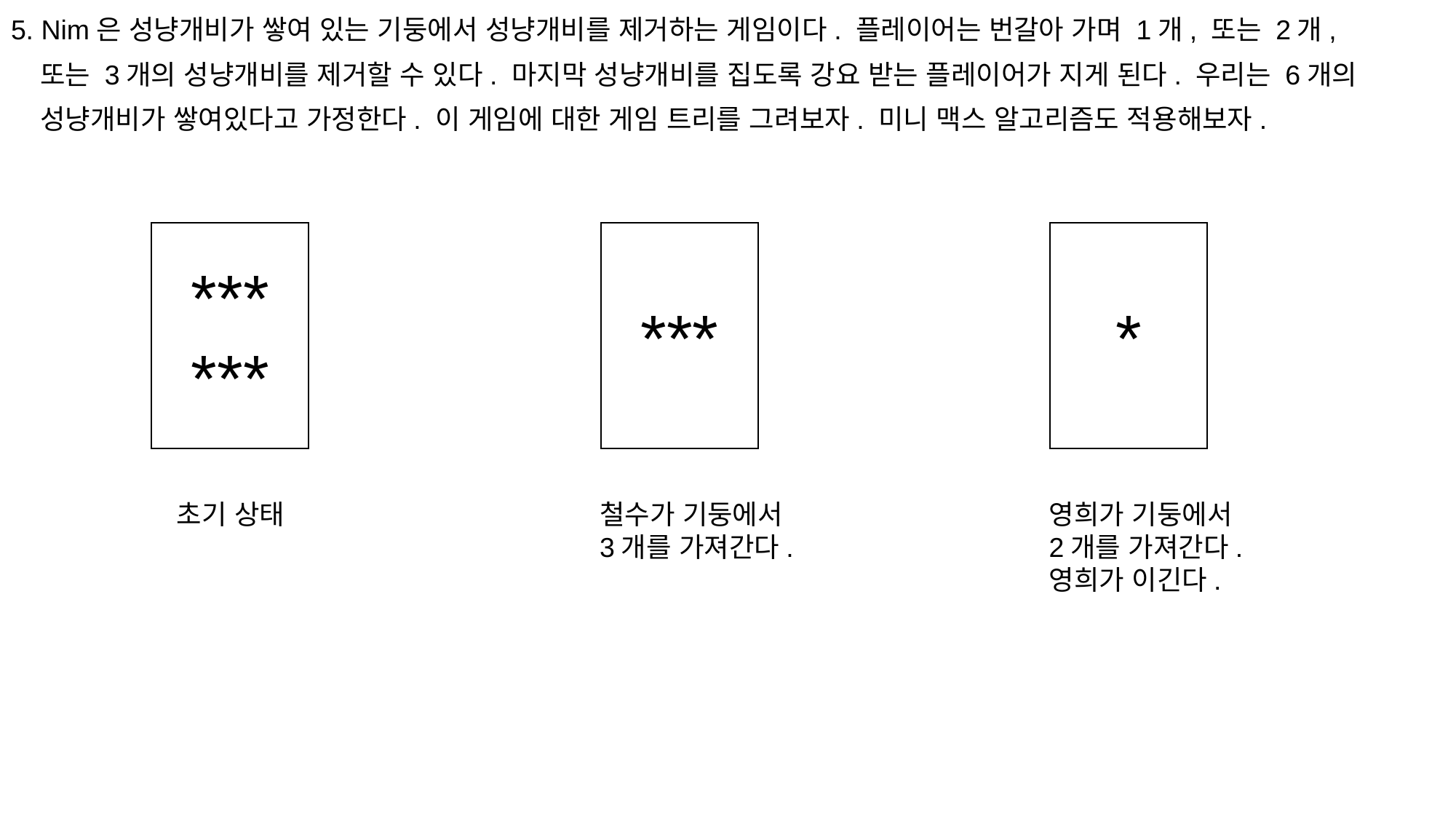

5. Nim은 성냥개비가 쌓여 있는 기둥에서 성냥개비를 제거하는 게임이다. 플레이어는 번갈아 가며 1개, 또는 2개,
   또는 3개의 성냥개비를 제거할 수 있다. 마지막 성냥개비를 집도록 강요 받는 플레이어가 지게 된다. 우리는 6개의
   성냥개비가 쌓여있다고 가정한다. 이 게임에 대한 게임 트리를 그려보자. 미니 맥스 알고리즘도 적용해보자.
***
***
***
*
영희가 기둥에서
2개를 가져간다.
영희가 이긴다.
초기 상태
철수가 기둥에서
3개를 가져간다.